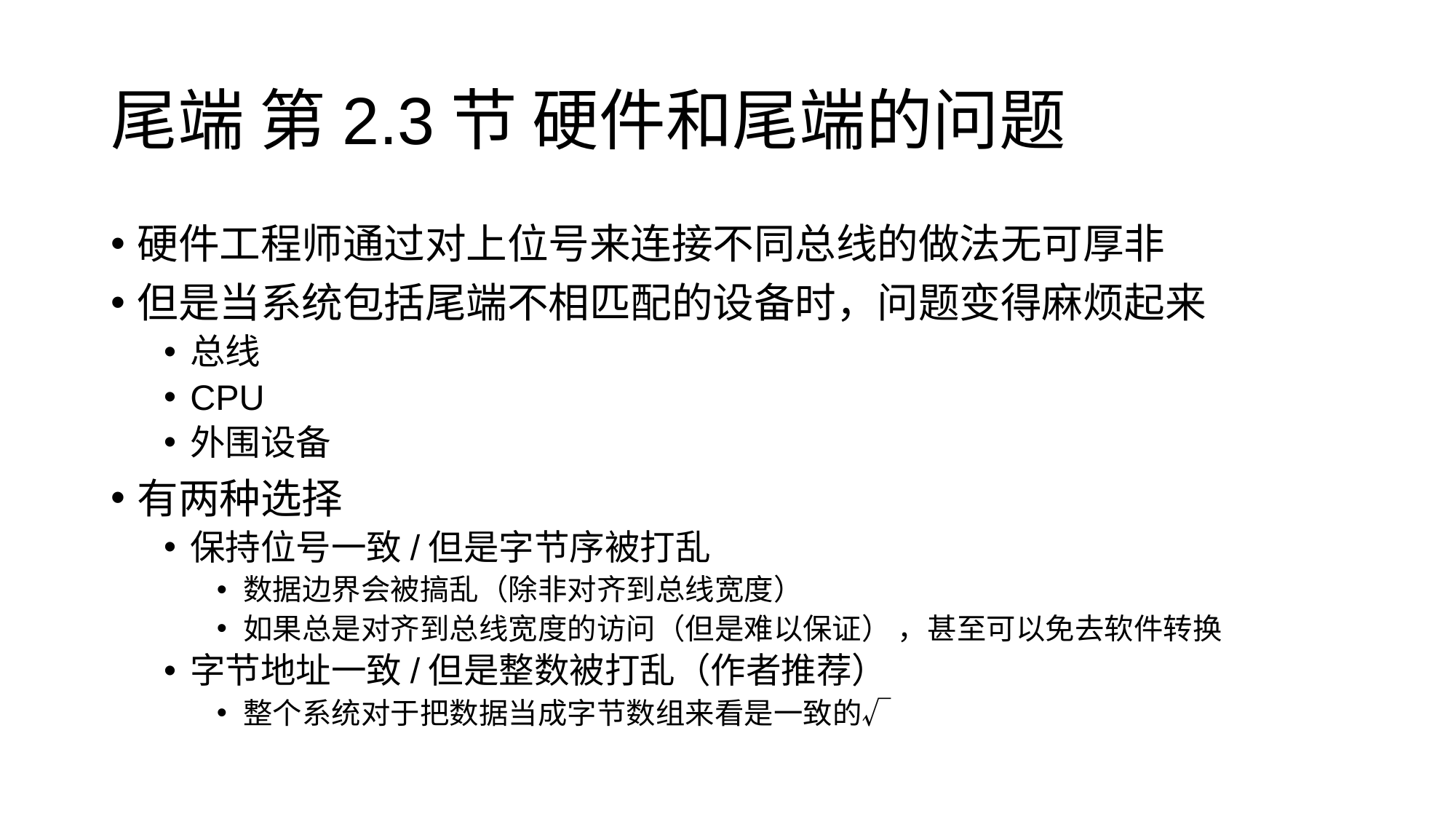

# 尾端 第2.3节 硬件和尾端的问题
硬件工程师通过对上位号来连接不同总线的做法无可厚非
但是当系统包括尾端不相匹配的设备时，问题变得麻烦起来
总线
CPU
外围设备
有两种选择
保持位号一致/但是字节序被打乱
数据边界会被搞乱（除非对齐到总线宽度）
如果总是对齐到总线宽度的访问（但是难以保证） ，甚至可以免去软件转换
字节地址一致/但是整数被打乱（作者推荐）
整个系统对于把数据当成字节数组来看是一致的√